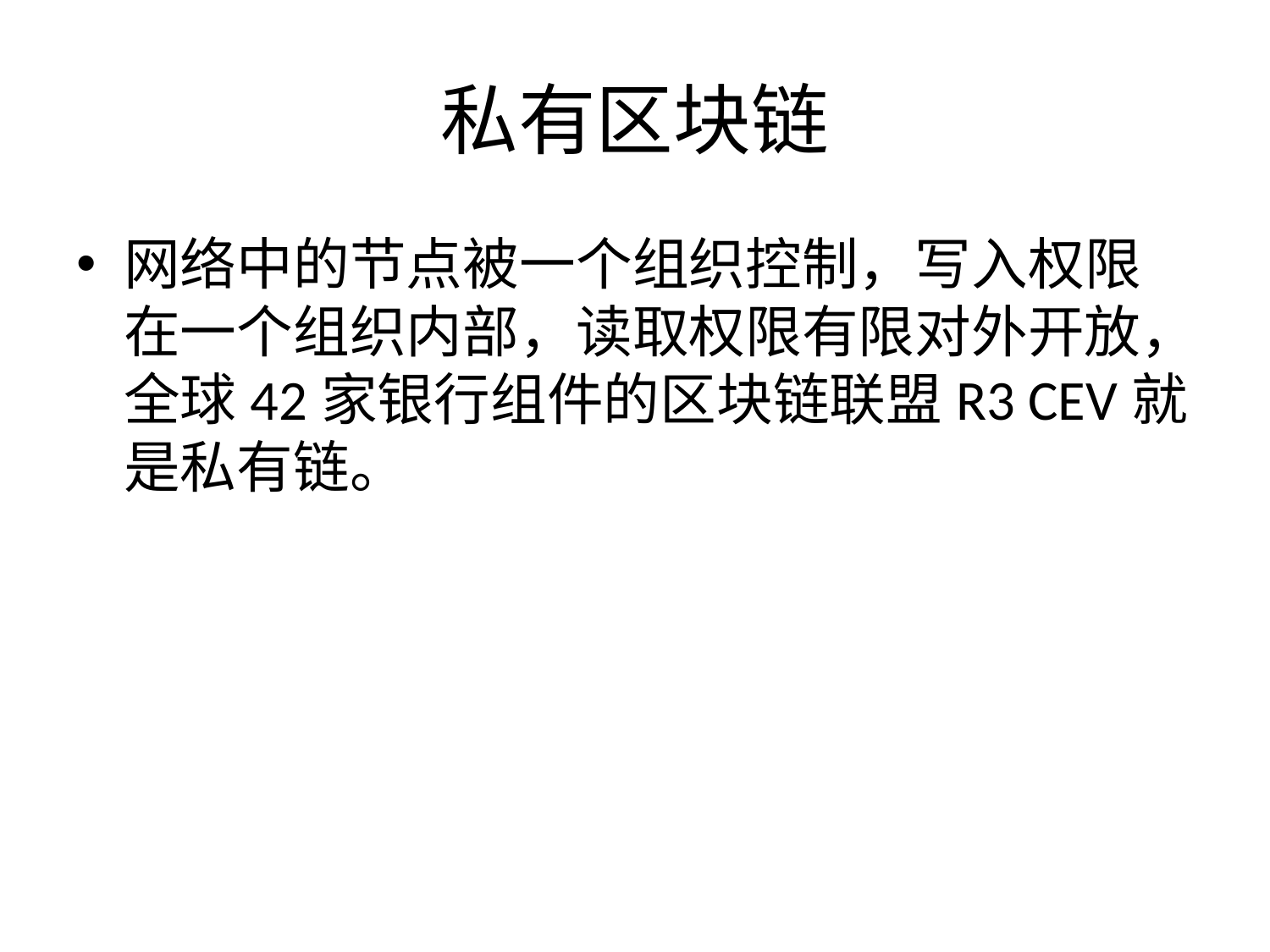

# 私有区块链
网络中的节点被一个组织控制，写入权限在一个组织内部，读取权限有限对外开放，全球42家银行组件的区块链联盟R3 CEV就是私有链。